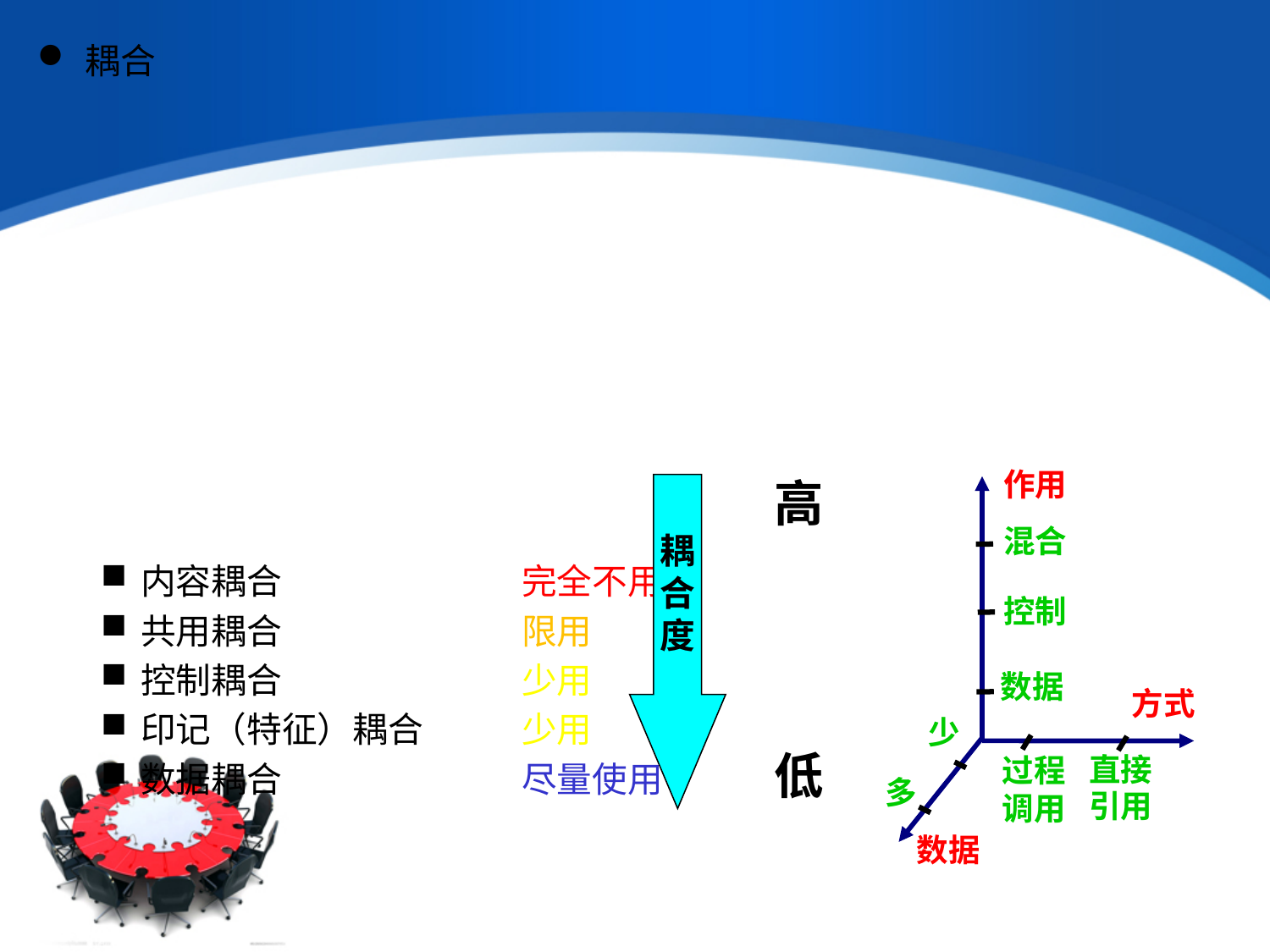

耦合

内容耦合		完全不用
共用耦合		限用
控制耦合		少用
印记（特征）耦合	少用
数据耦合		尽量使用

作用

混合

控制

数据
方式

少

过程
调用
直接
引用

多

数据
高
耦
合
度

低